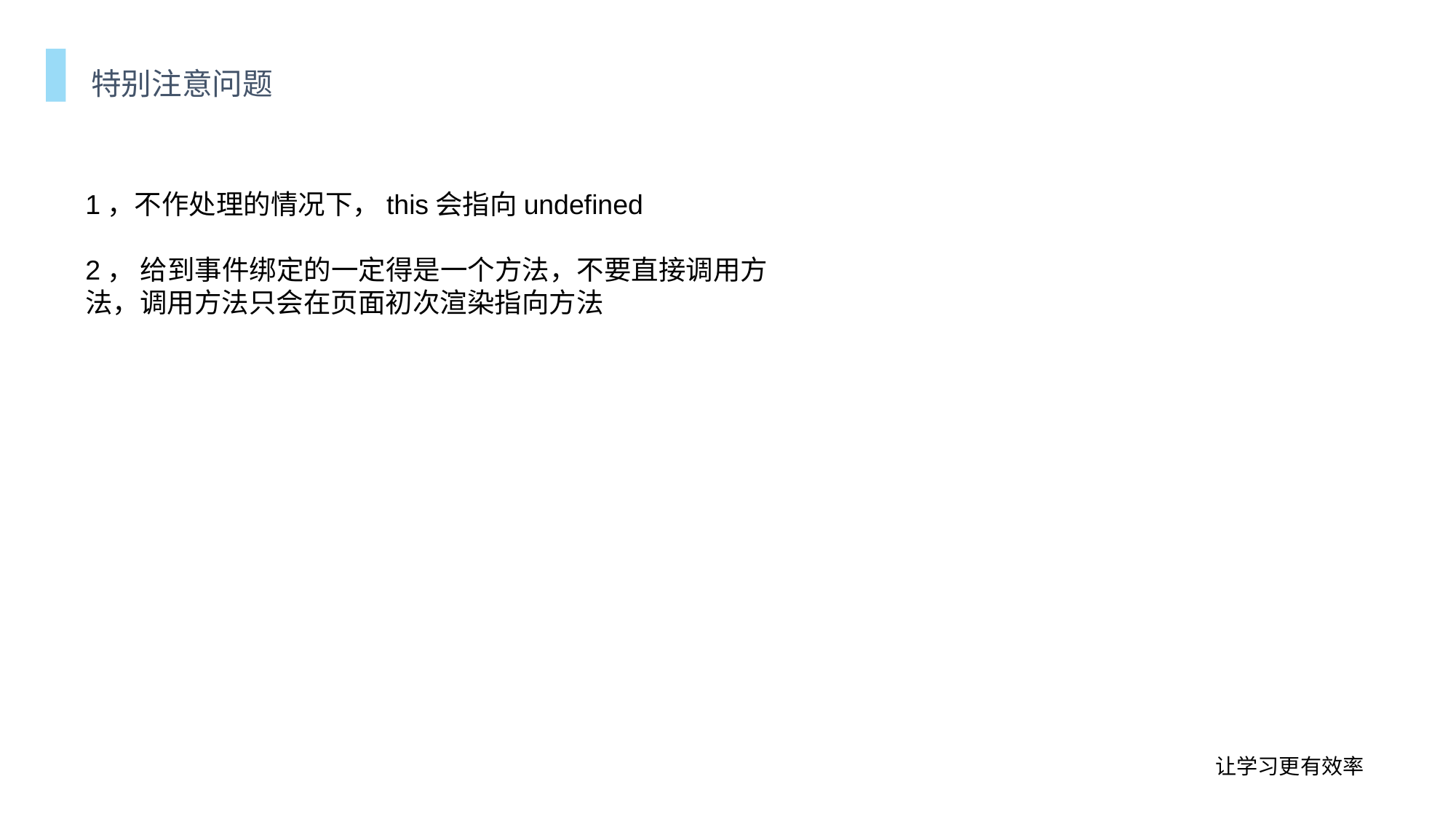

特别注意问题

1，不作处理的情况下，this会指向undefined

2， 给到事件绑定的一定得是一个方法，不要直接调用方法，调用方法只会在页面初次渲染指向方法